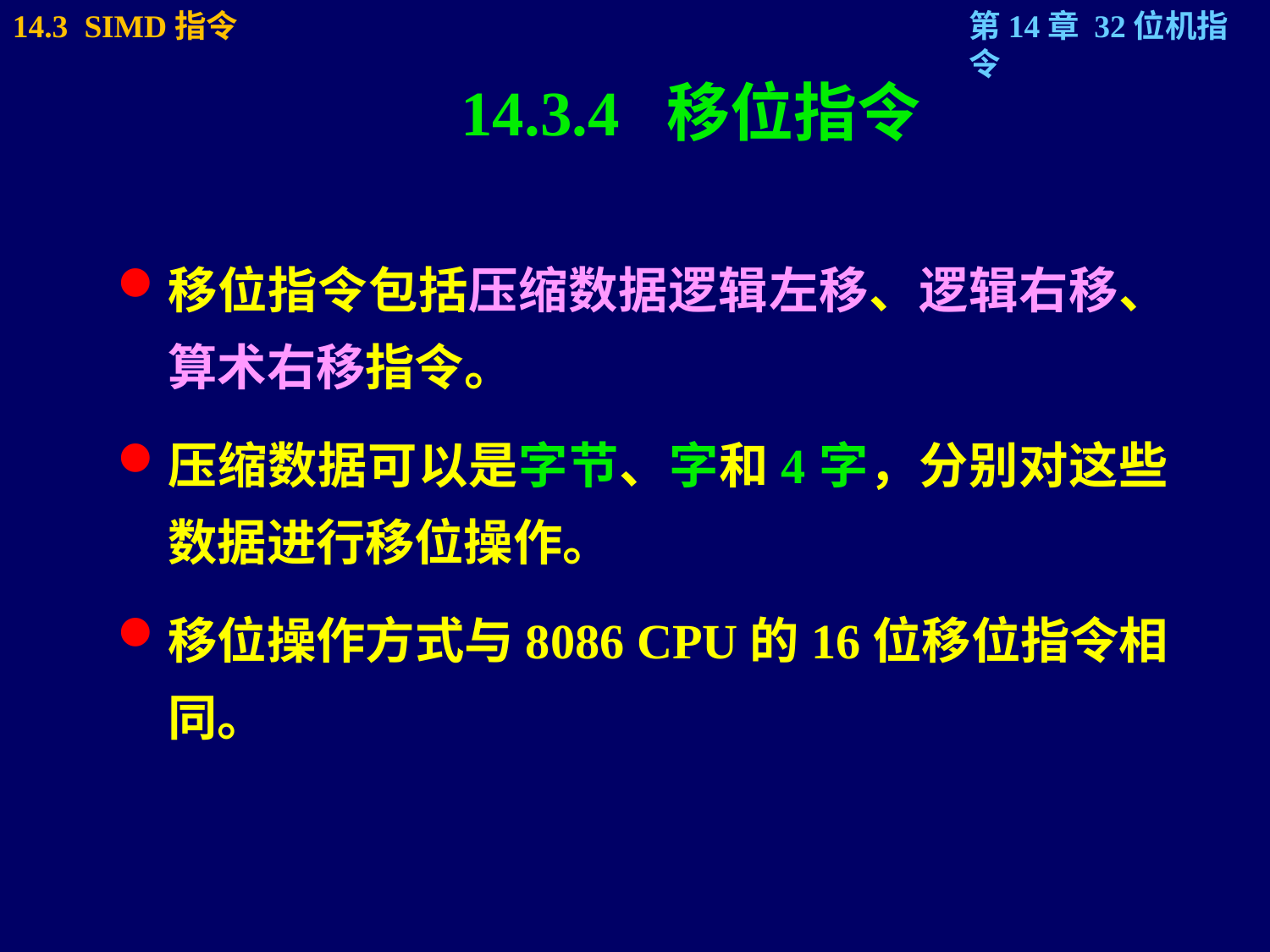

14.3.4  移位指令

移位指令包括压缩数据逻辑左移、逻辑右移、算术右移指令。
压缩数据可以是字节、字和4字，分别对这些数据进行移位操作。
移位操作方式与8086 CPU的16位移位指令相同。